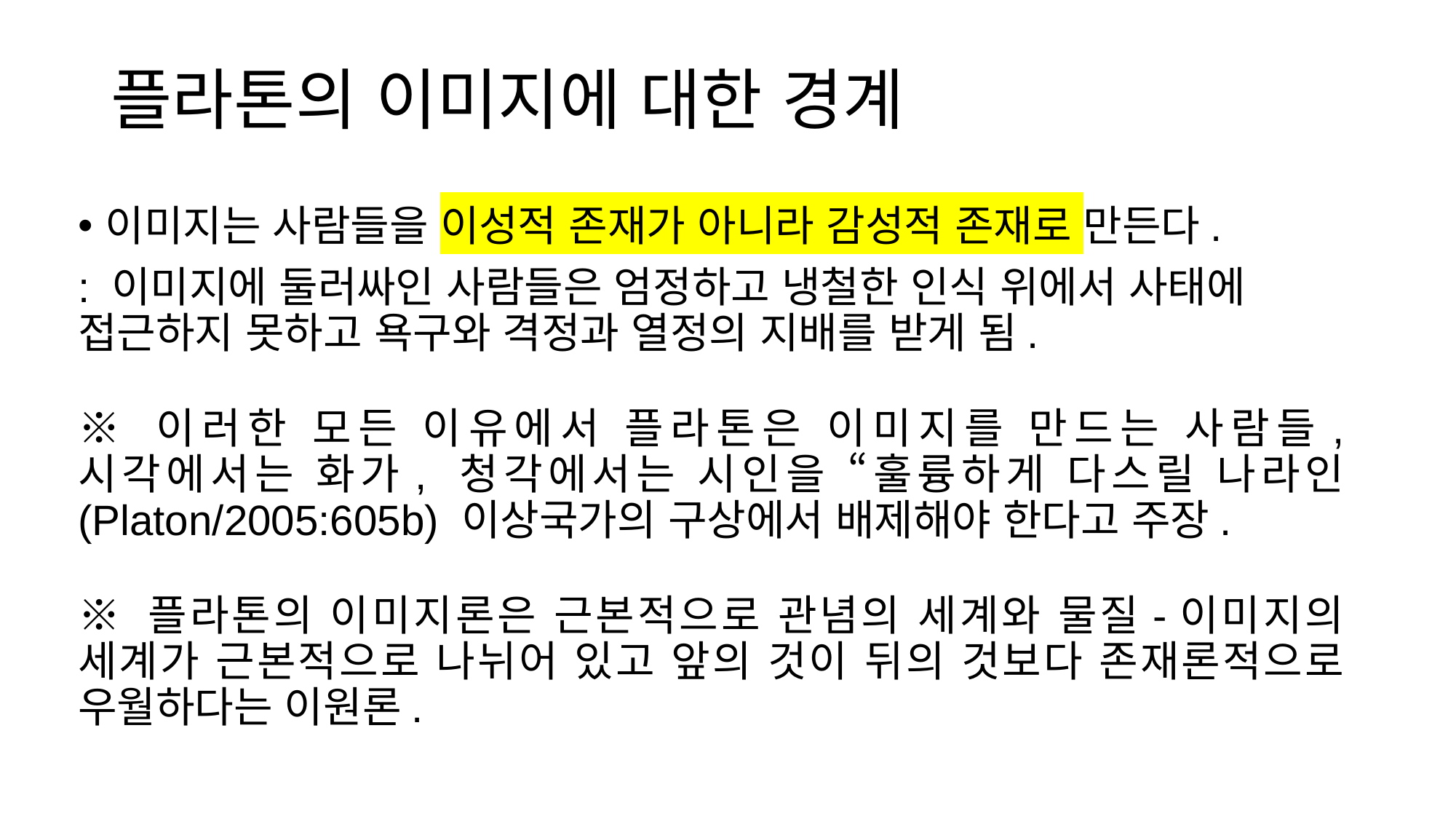

# 플라톤의 이미지에 대한 경계
이미지는 사람들을 이성적 존재가 아니라 감성적 존재로 만든다.
: 이미지에 둘러싸인 사람들은 엄정하고 냉철한 인식 위에서 사태에 접근하지 못하고 욕구와 격정과 열정의 지배를 받게 됨.

※ 이러한 모든 이유에서 플라톤은 이미지를 만드는 사람들, 시각에서는 화가, 청각에서는 시인을 “훌륭하게 다스릴 나라인 (Platon/2005:605b) 이상국가의 구상에서 배제해야 한다고 주장.

※ 플라톤의 이미지론은 근본적으로 관념의 세계와 물질-이미지의 세계가 근본적으로 나뉘어 있고 앞의 것이 뒤의 것보다 존재론적으로 우월하다는 이원론.